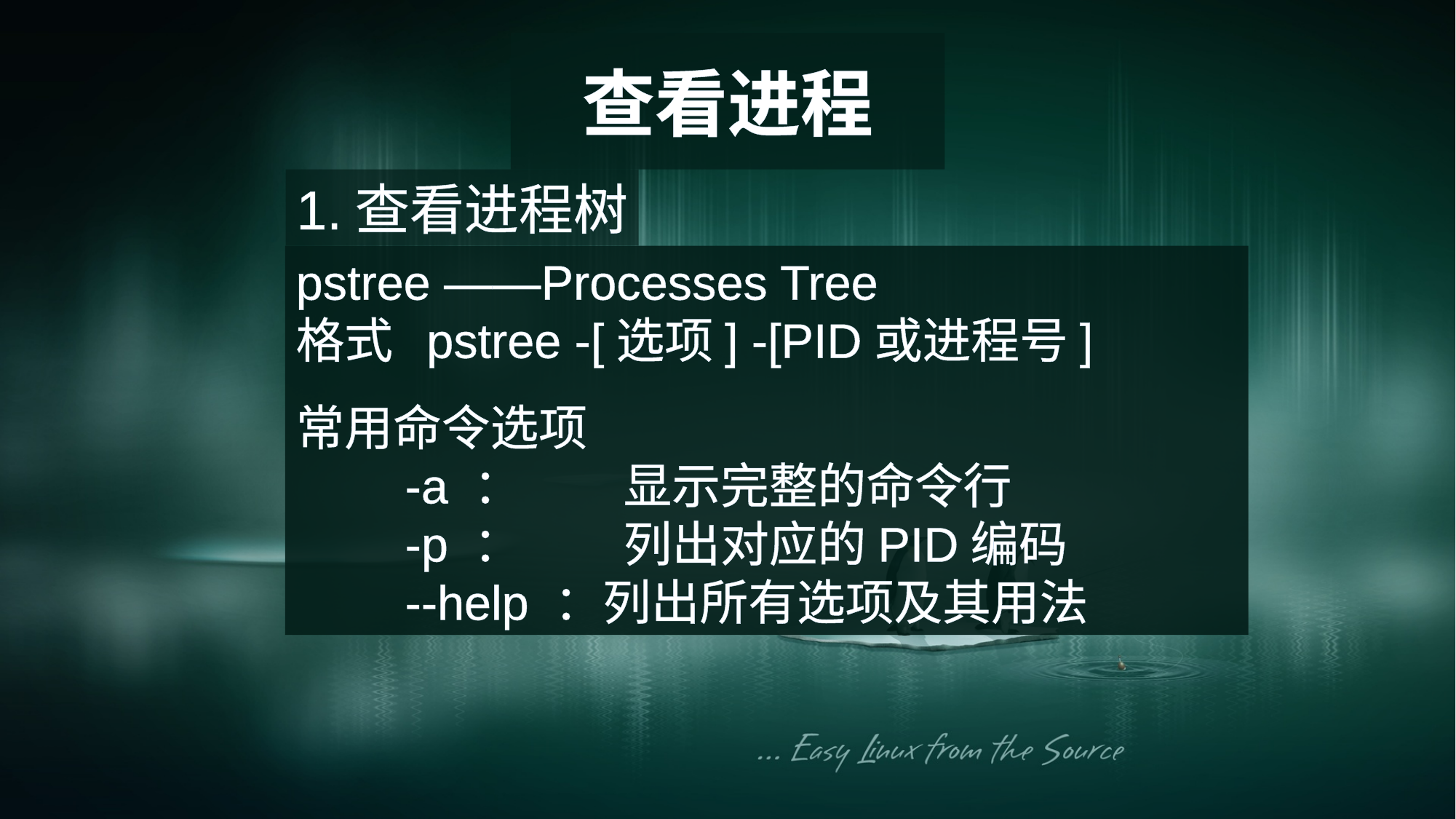

# 查看进程
1.查看进程树
pstree ——Processes Tree
格式  pstree -[选项] -[PID或进程号]
常用命令选项
	-a ：	显示完整的命令行
	-p ：	列出对应的PID编码
	--help ：列出所有选项及其用法